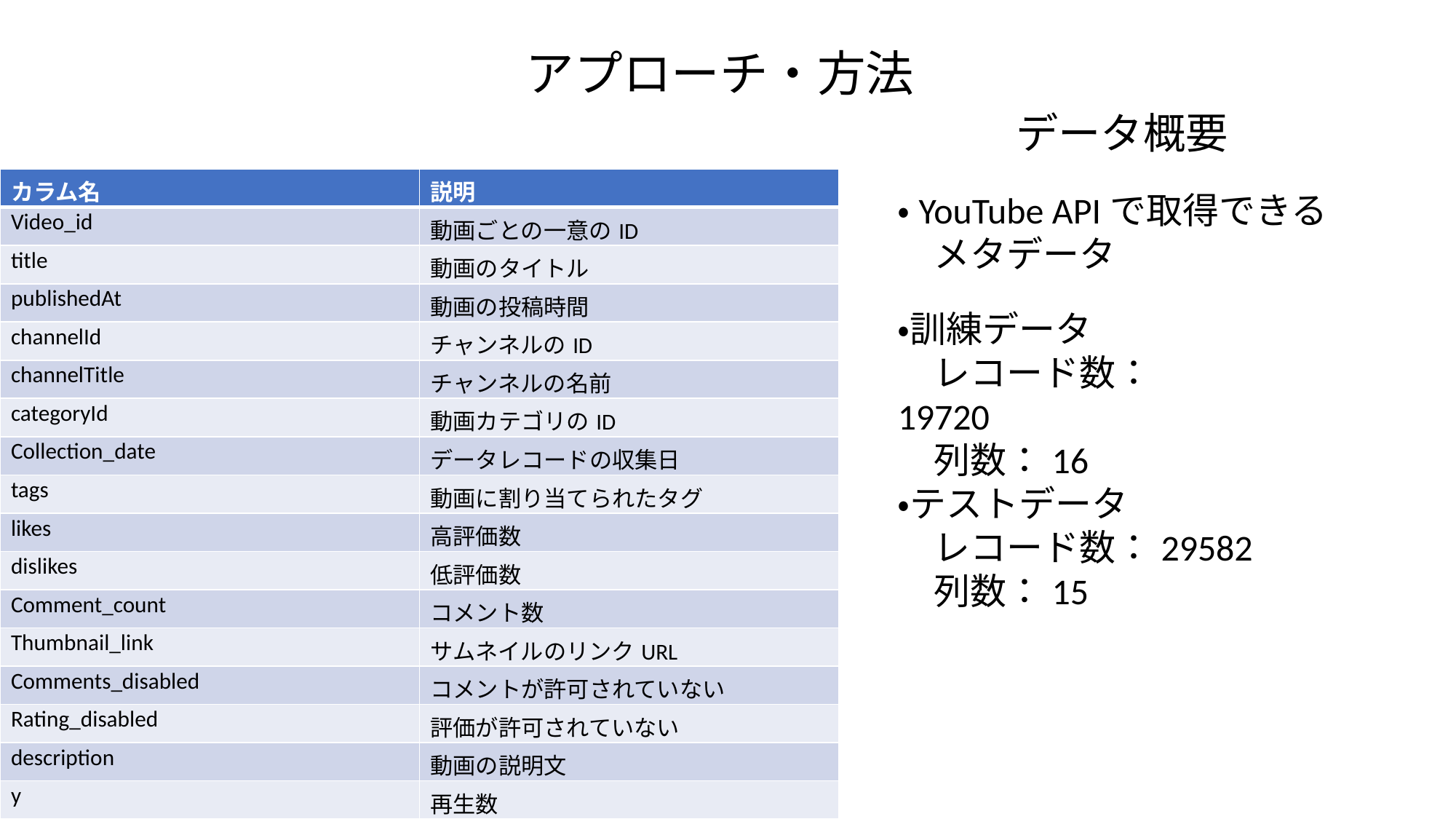

アプローチ・方法
データ概要
| カラム名 | 説明 |
| --- | --- |
| Video\_id | 動画ごとの一意のID |
| title | 動画のタイトル |
| publishedAt | 動画の投稿時間 |
| channelId | チャンネルのID |
| channelTitle | チャンネルの名前 |
| categoryId | 動画カテゴリのID |
| Collection\_date | データレコードの収集日 |
| tags | 動画に割り当てられたタグ |
| likes | 高評価数 |
| dislikes | 低評価数 |
| Comment\_count | コメント数 |
| Thumbnail\_link | サムネイルのリンクURL |
| Comments\_disabled | コメントが許可されていない |
| Rating\_disabled | 評価が許可されていない |
| description | 動画の説明文 |
| y | 再生数 |
・YouTube APIで取得できる
　メタデータ
・訓練データ
　レコード数：19720
　列数：16
・テストデータ
　レコード数：29582
　列数：15